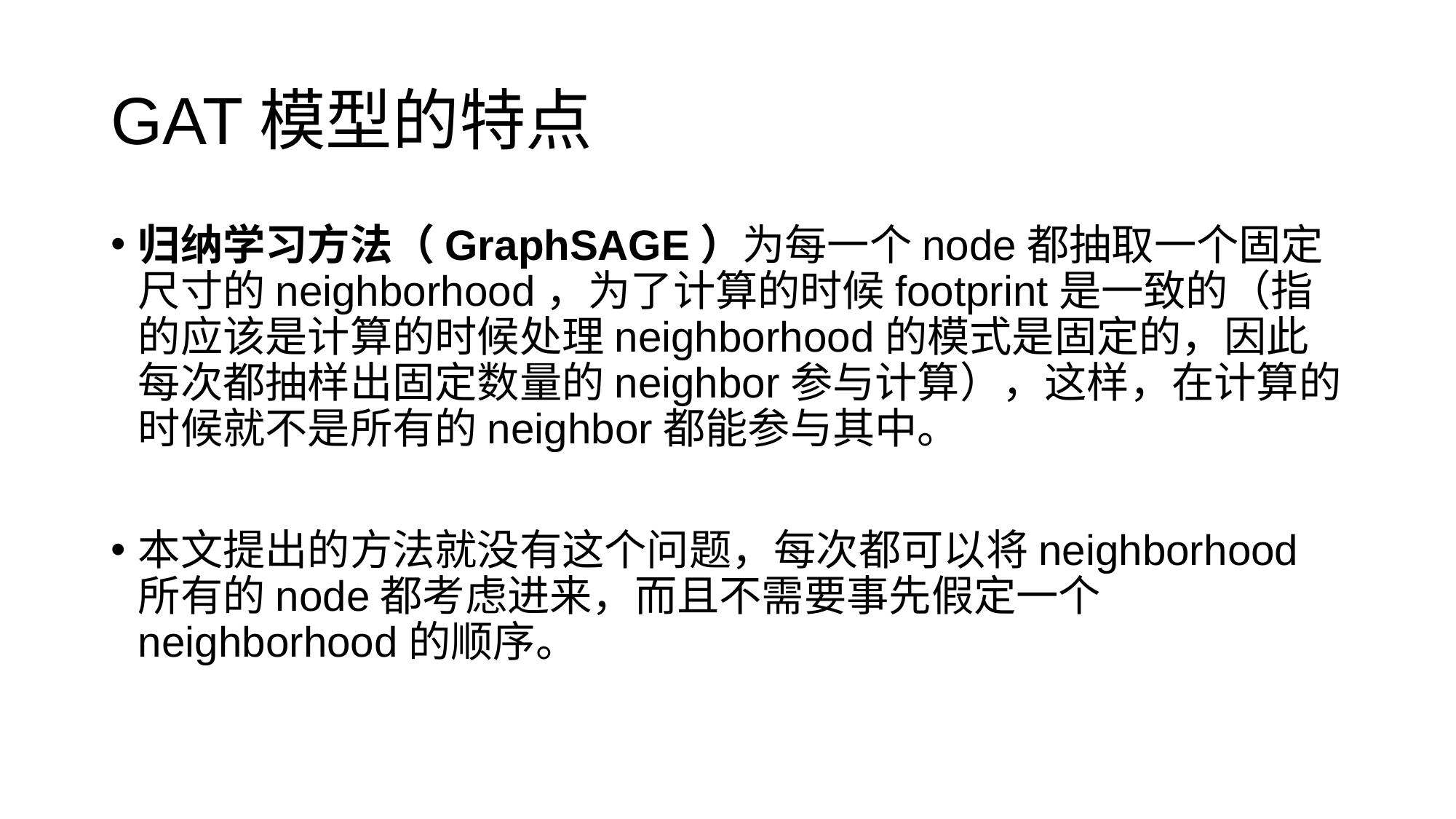

# GAT模型的特点
归纳学习方法（GraphSAGE）为每一个node都抽取一个固定尺寸的neighborhood，为了计算的时候footprint是一致的（指的应该是计算的时候处理neighborhood的模式是固定的，因此每次都抽样出固定数量的neighbor参与计算），这样，在计算的时候就不是所有的neighbor都能参与其中。

本文提出的方法就没有这个问题，每次都可以将neighborhood所有的node都考虑进来，而且不需要事先假定一个neighborhood的顺序。